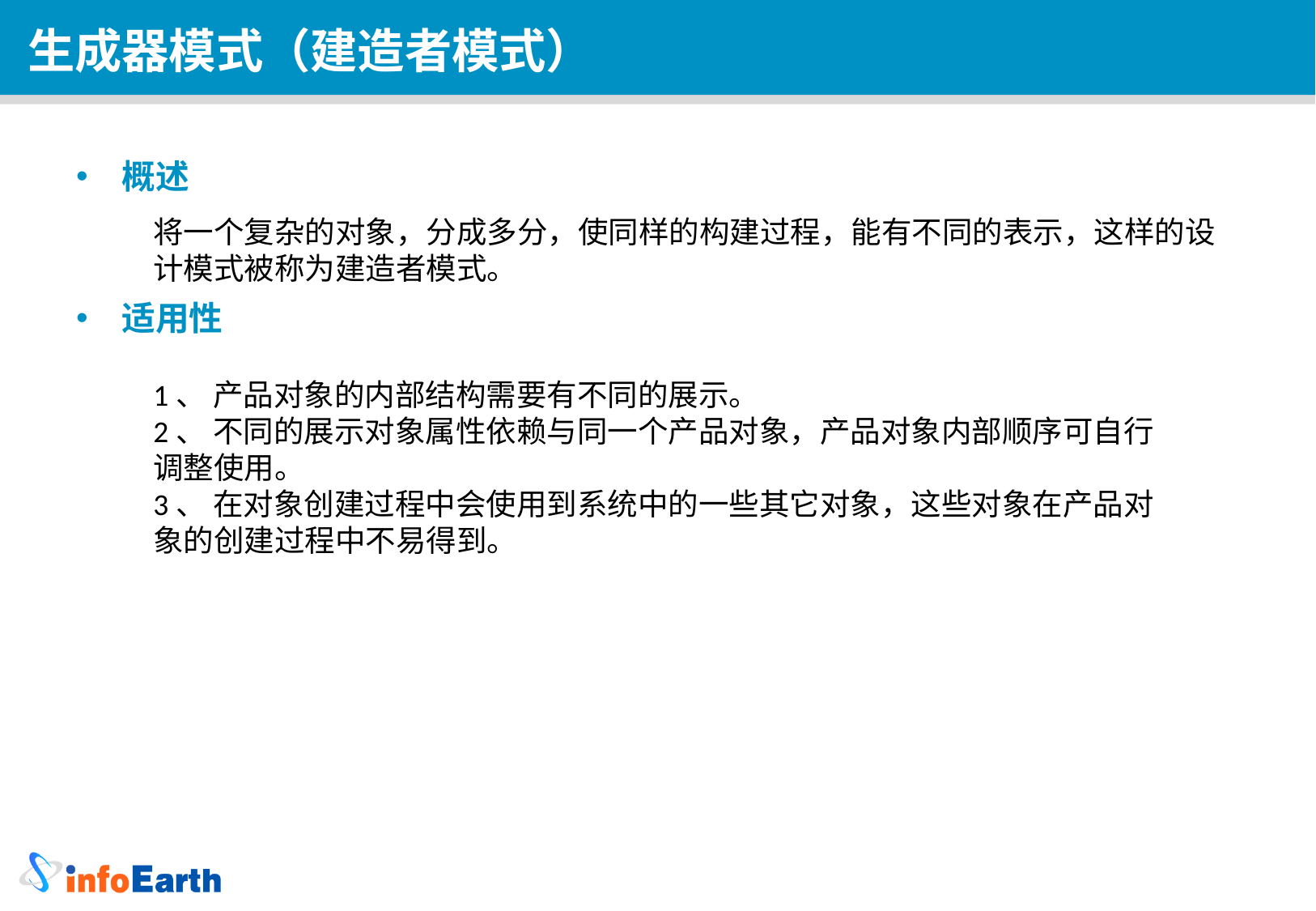

生成器模式（建造者模式）
概述

适用性
将一个复杂的对象，分成多分，使同样的构建过程，能有不同的表示，这样的设计模式被称为建造者模式。
1、 产品对象的内部结构需要有不同的展示。
2、 不同的展示对象属性依赖与同一个产品对象，产品对象内部顺序可自行调整使用。
3、 在对象创建过程中会使用到系统中的一些其它对象，这些对象在产品对象的创建过程中不易得到。